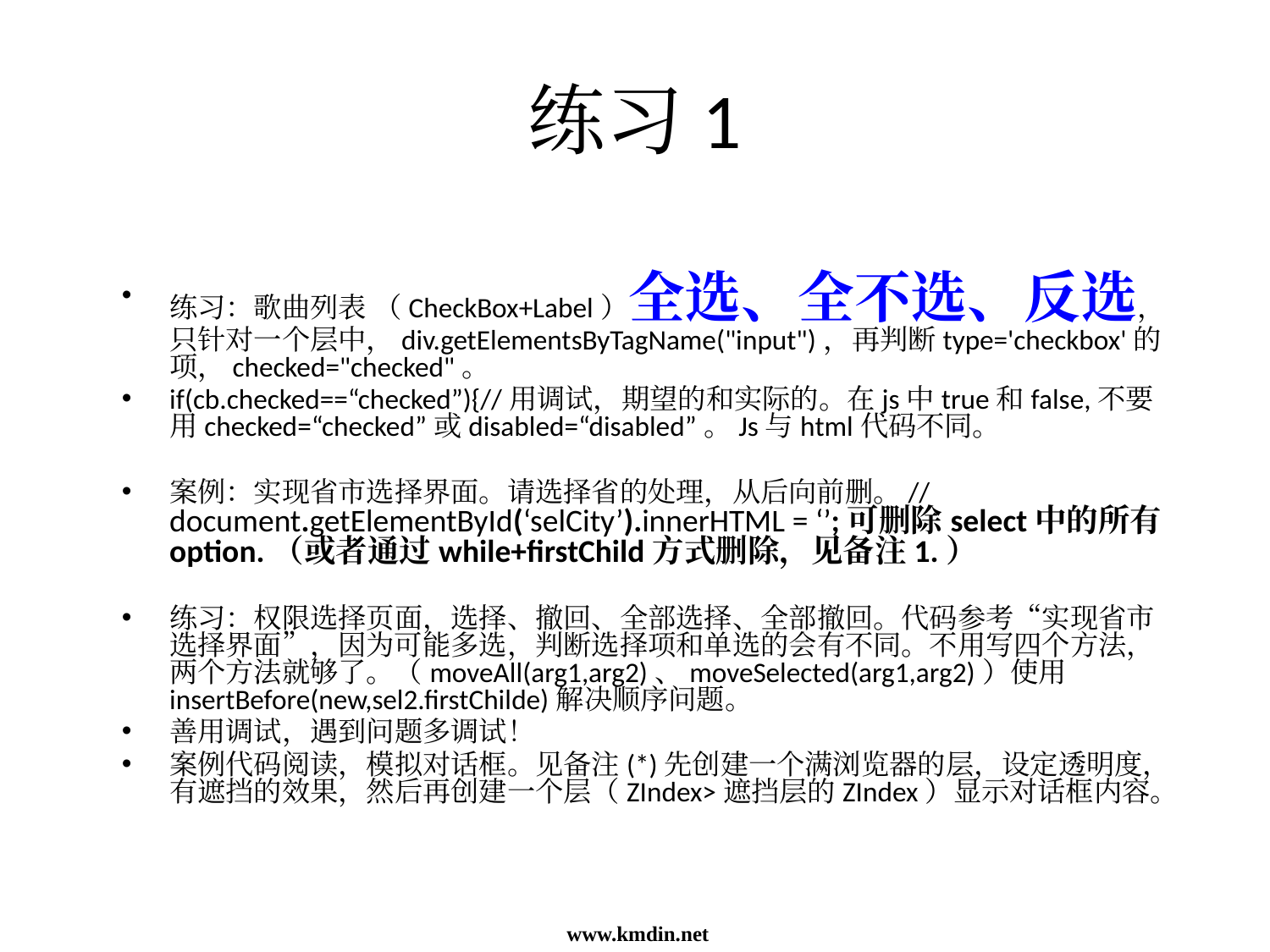

练习1
练习：歌曲列表 （CheckBox+Label）全选、全不选、反选，只针对一个层中，div.getElementsByTagName("input")，再判断type='checkbox'的项，checked="checked"。
if(cb.checked==“checked”){//用调试，期望的和实际的。在js中true和false,不要用checked=“checked”或disabled=“disabled”。Js与html代码不同。

案例：实现省市选择界面。请选择省的处理，从后向前删。//document.getElementById(‘selCity’).innerHTML = ‘’;可删除select中的所有option.（或者通过while+firstChild方式删除，见备注1.）

练习：权限选择页面，选择、撤回、全部选择、全部撤回。代码参考“实现省市选择界面”，因为可能多选，判断选择项和单选的会有不同。不用写四个方法，两个方法就够了。（moveAll(arg1,arg2)、moveSelected(arg1,arg2)）使用insertBefore(new,sel2.firstChilde)解决顺序问题。
善用调试，遇到问题多调试！
案例代码阅读，模拟对话框。见备注(*)先创建一个满浏览器的层，设定透明度，有遮挡的效果，然后再创建一个层（ZIndex>遮挡层的ZIndex）显示对话框内容。